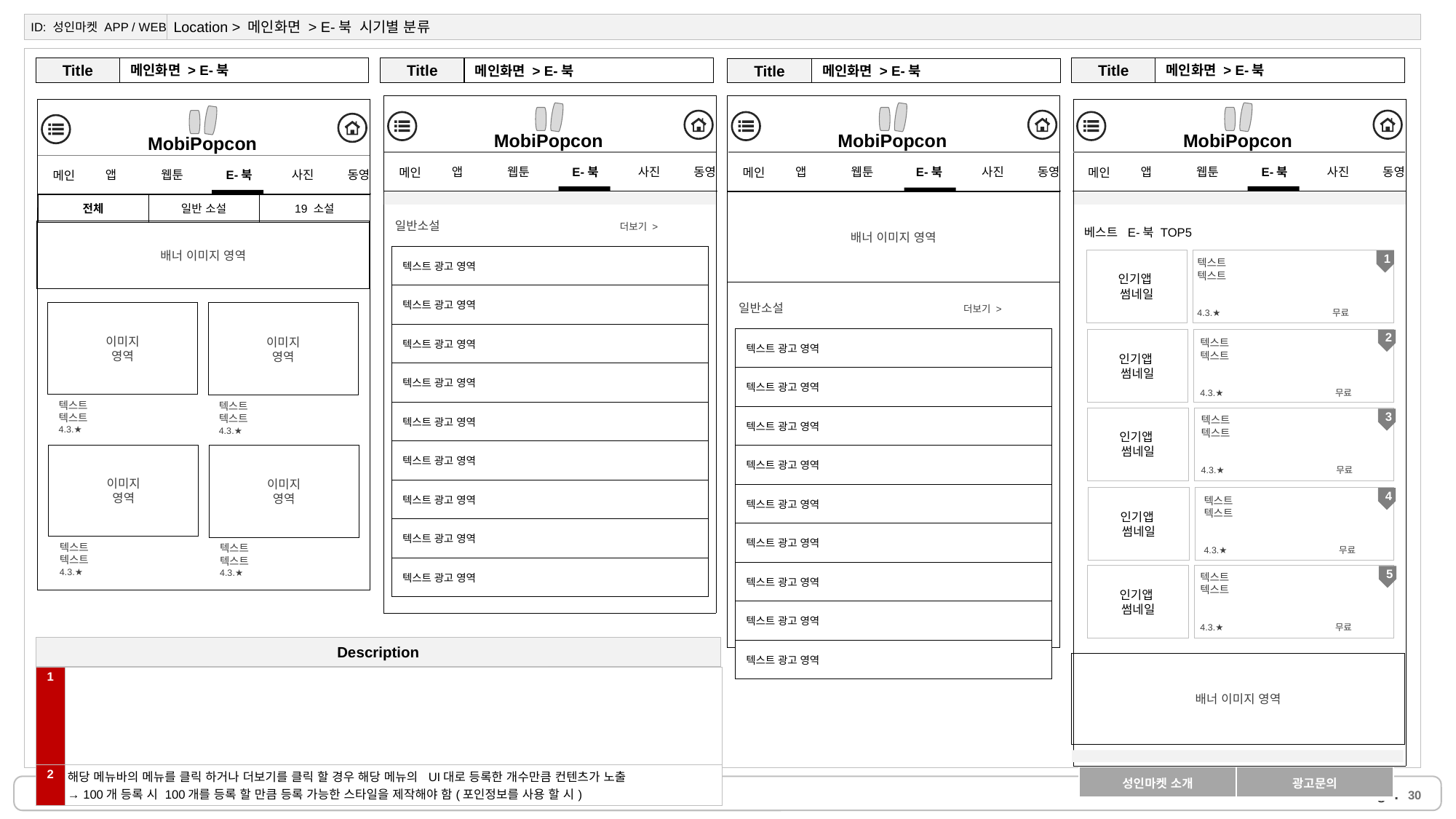

ID: 성인마켓 APP / WEB
Location > 메인화면 > E-북  시기별 분류
메인화면 > E-북
메인화면 > E-북
Title
메인화면 > E-북
Title
Title
Title
메인화면 > E-북

MobiPopcon

동영
E-북
앱
웹툰
사진
메인

MobiPopcon

동영
E-북
앱
웹툰
사진
메인

MobiPopcon

동영
E-북
앱
웹툰
사진
메인

MobiPopcon

동영
E-북
앱
웹툰
사진
메인

|  |
| --- |
|  |
| --- |
|  |
| --- |
|  |
| --- |
배너 이미지 영역

| 전체 | 일반 소설 | 19 소설 |
| --- | --- | --- |
일반소설                                                    더보기 >
베스트  E-북 TOP5
배너 이미지 영역
| 텍스트 광고 영역 |
| --- |
| 텍스트 광고 영역 |
| 텍스트 광고 영역 |
| 텍스트 광고 영역 |
| 텍스트 광고 영역 |
| 텍스트 광고 영역 |
| 텍스트 광고 영역 |
| 텍스트 광고 영역 |
| 텍스트 광고 영역 |

인기앱
썸네일
1

텍스트
텍스트

4.3.★                                           무료
일반소설                                                    더보기 >
이미지
영역
이미지
영역
텍스트
텍스트
4.3.★
텍스트
텍스트
4.3.★
이미지
영역
이미지
영역
텍스트
텍스트
4.3.★
텍스트
텍스트
4.3.★
| 텍스트 광고 영역 |
| --- |
| 텍스트 광고 영역 |
| 텍스트 광고 영역 |
| 텍스트 광고 영역 |
| 텍스트 광고 영역 |
| 텍스트 광고 영역 |
| 텍스트 광고 영역 |
| 텍스트 광고 영역 |
| 텍스트 광고 영역 |
2

인기앱
썸네일
텍스트
텍스트

4.3.★                                           무료

인기앱
썸네일
3

텍스트
텍스트

4.3.★                                           무료

인기앱
썸네일
4

텍스트
텍스트

4.3.★                                           무료

인기앱
썸네일
5

텍스트
텍스트

4.3.★                                           무료
Description

배너 이미지 영역
| 1 |  |
| --- | --- |
| 2 | 해당 메뉴바의 메뉴를 클릭 하거나 더보기를 클릭 할 경우 해당 메뉴의 UI대로 등록한 개수만큼 컨텐츠가 노출 → 100개 등록 시 100개를 등록 할 만큼 등록 가능한 스타일을 제작해야 함(포인정보를 사용 할 시) |

| 성인마켓 소개 | 광고문의 |
| --- | --- |
30